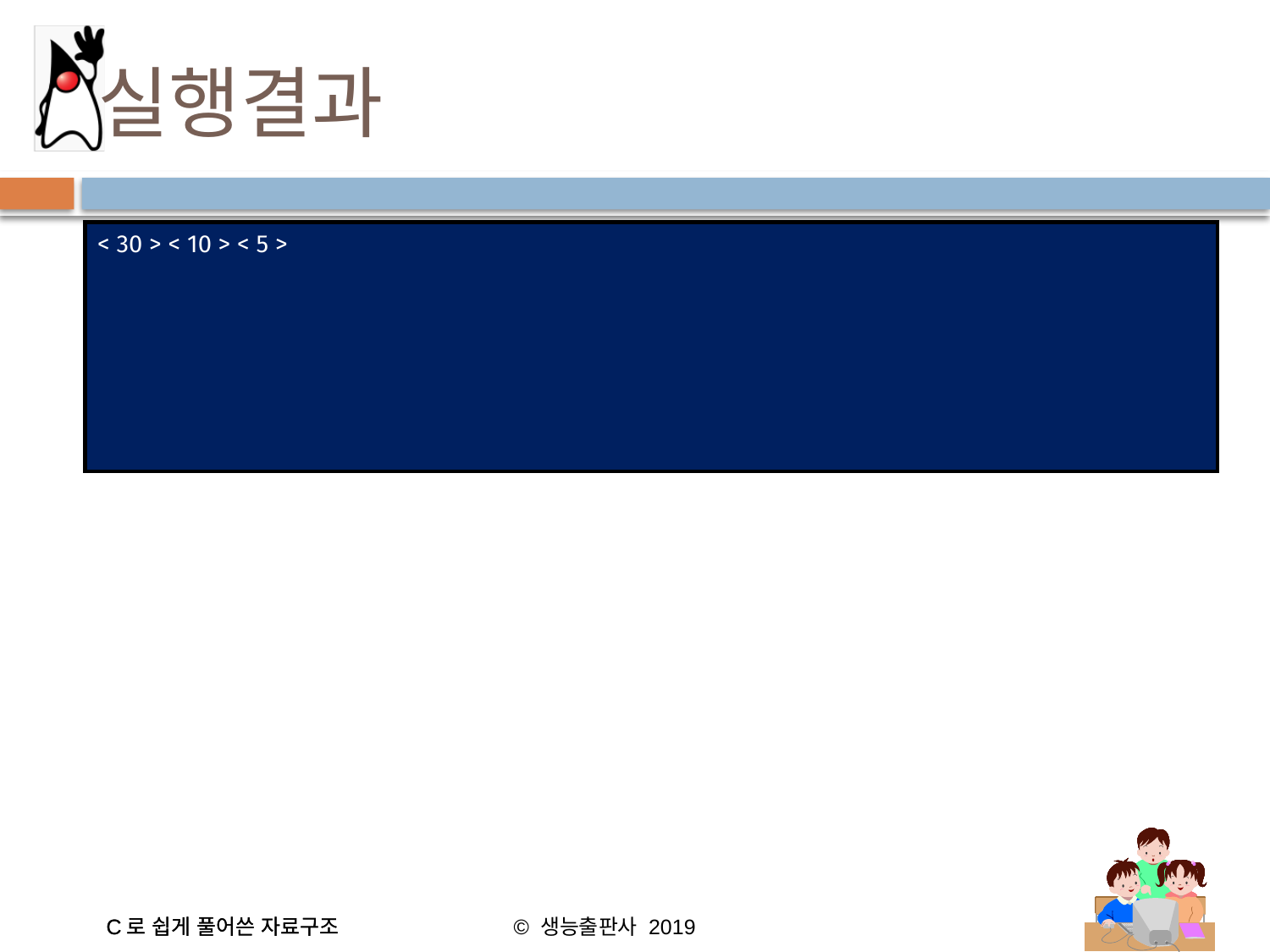

# 실행결과
< 30 > < 10 > < 5 >